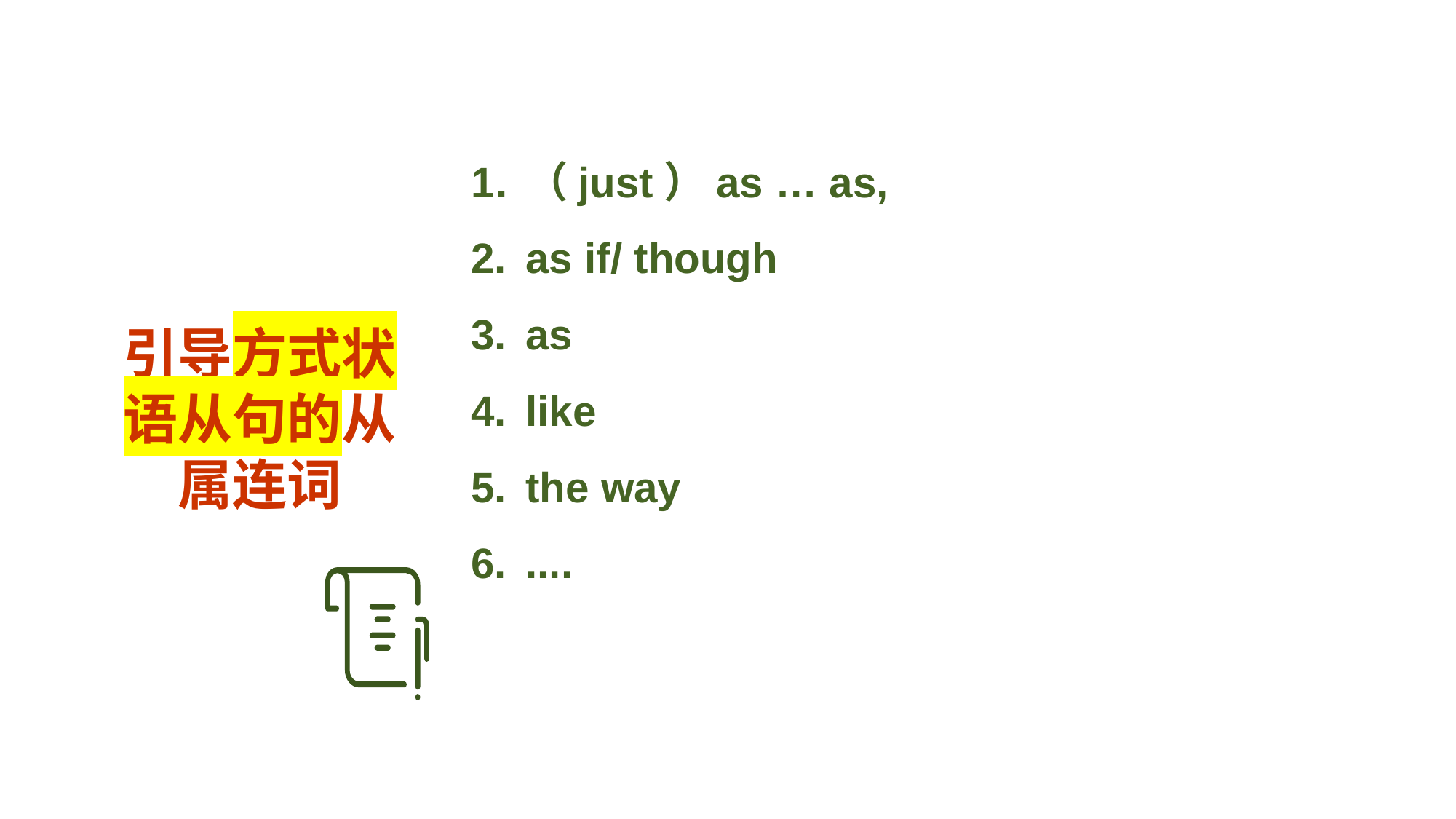

（just）as … as,
as if/ though
as
like
the way
....

引导方式状语从句的从属连词